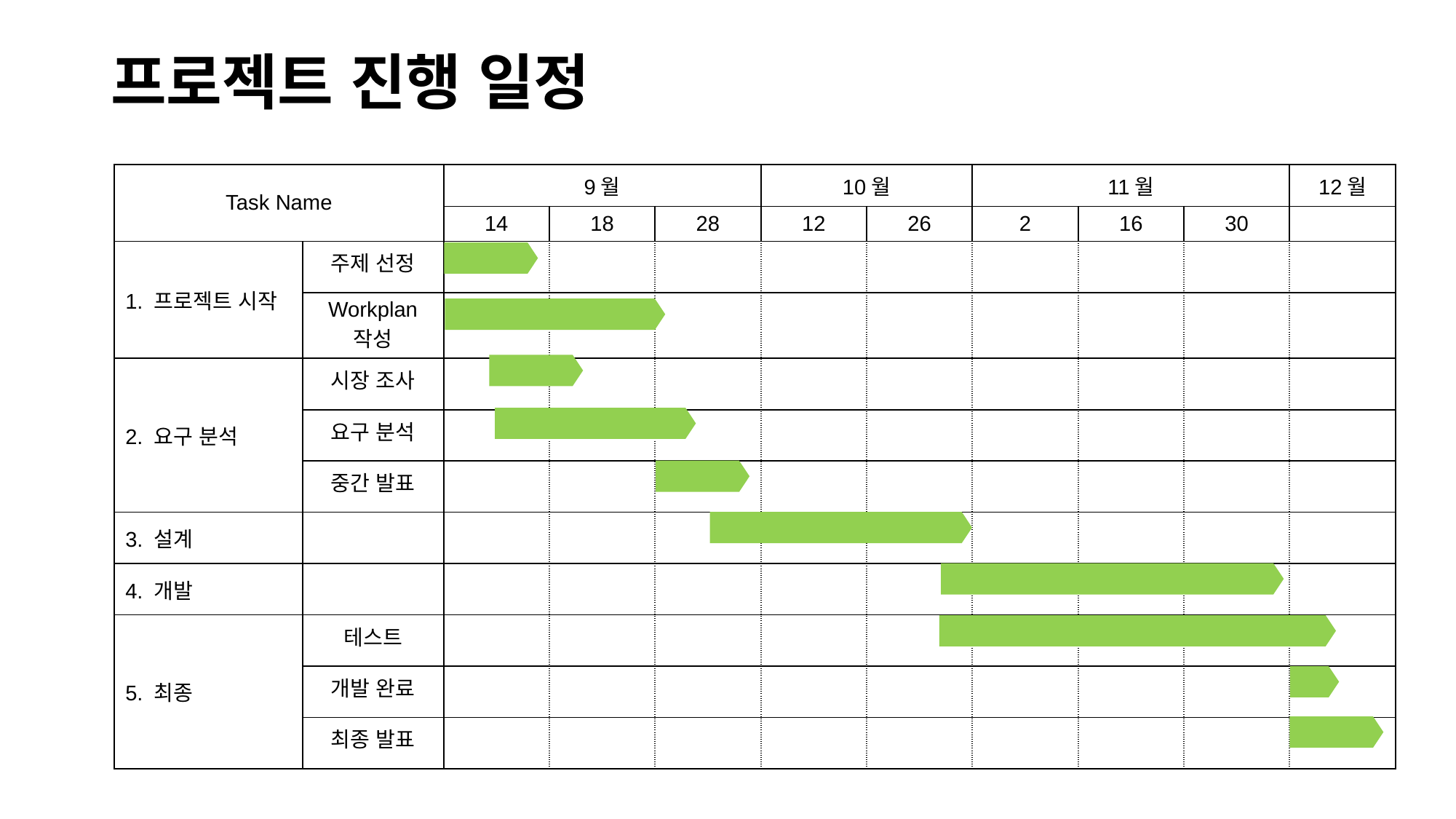

프로젝트 진행 일정
| Task Name |  | 9월 |  |  | 10월 |  | 11월 |  |  | 12월 |
| --- | --- | --- | --- | --- | --- | --- | --- | --- | --- | --- |
|  |  | 14 | 18 | 28 | 12 | 26 | 2 | 16 | 30 |  |
| 1. 프로젝트 시작 | 주제 선정 |  |  |  |  |  |  |  |  |  |
|  | Workplan 작성 |  |  |  |  |  |  |  |  |  |
| 2. 요구 분석 | 시장 조사 |  |  |  |  |  |  |  |  |  |
|  | 요구 분석 |  |  |  |  |  |  |  |  |  |
|  | 중간 발표 |  |  |  |  |  |  |  |  |  |
| 3. 설계 |  |  |  |  |  |  |  |  |  |  |
| 4. 개발 |  |  |  |  |  |  |  |  |  |  |
| 5. 최종 | 테스트 |  |  |  |  |  |  |  |  |  |
|  | 개발 완료 |  |  |  |  |  |  |  |  |  |
|  | 최종 발표 |  |  |  |  |  |  |  |  |  |